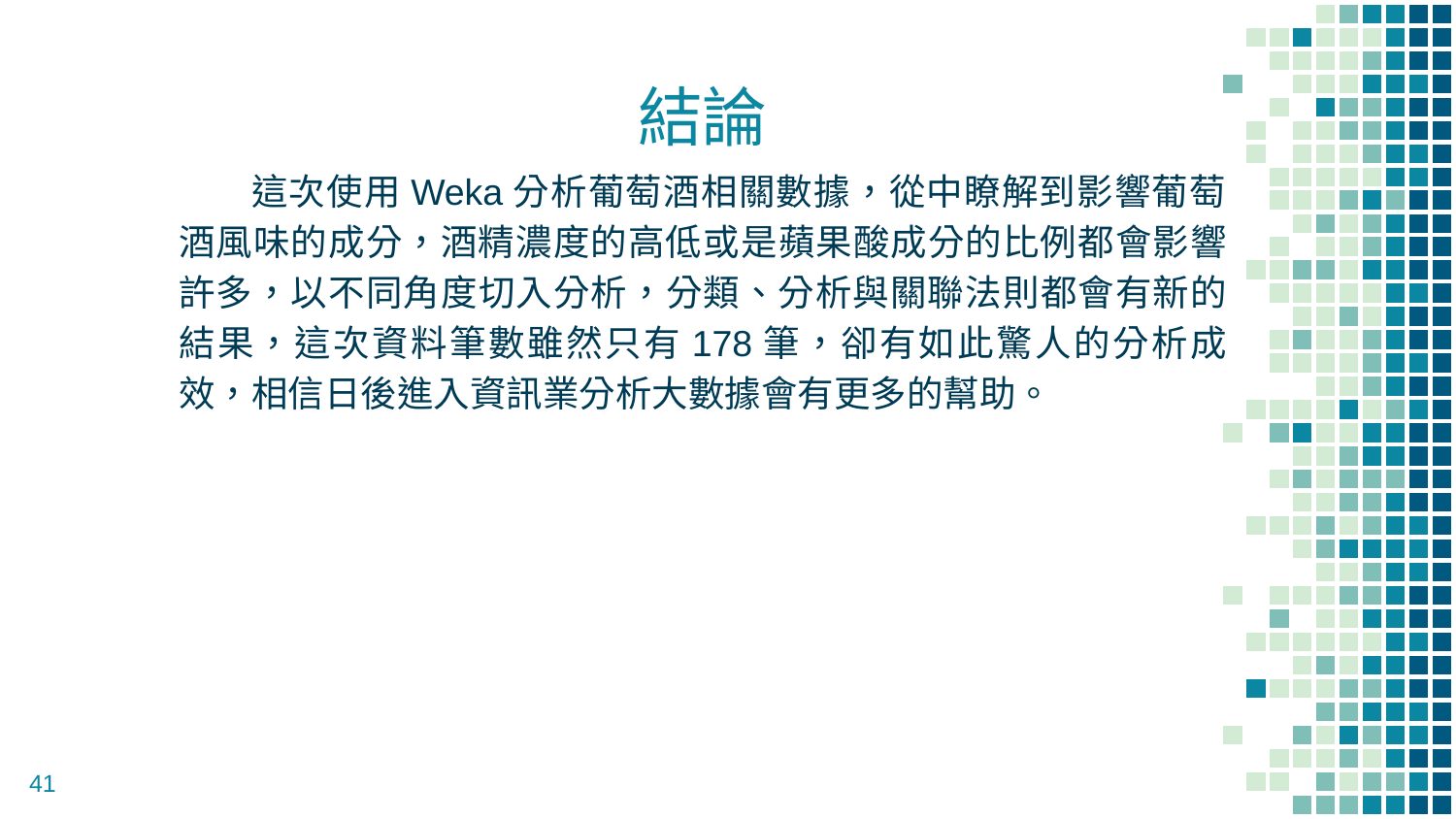

# 結論
這次使用Weka分析葡萄酒相關數據，從中瞭解到影響葡萄酒風味的成分，酒精濃度的高低或是蘋果酸成分的比例都會影響許多，以不同角度切入分析，分類、分析與關聯法則都會有新的結果，這次資料筆數雖然只有178筆，卻有如此驚人的分析成效，相信日後進入資訊業分析大數據會有更多的幫助。
41